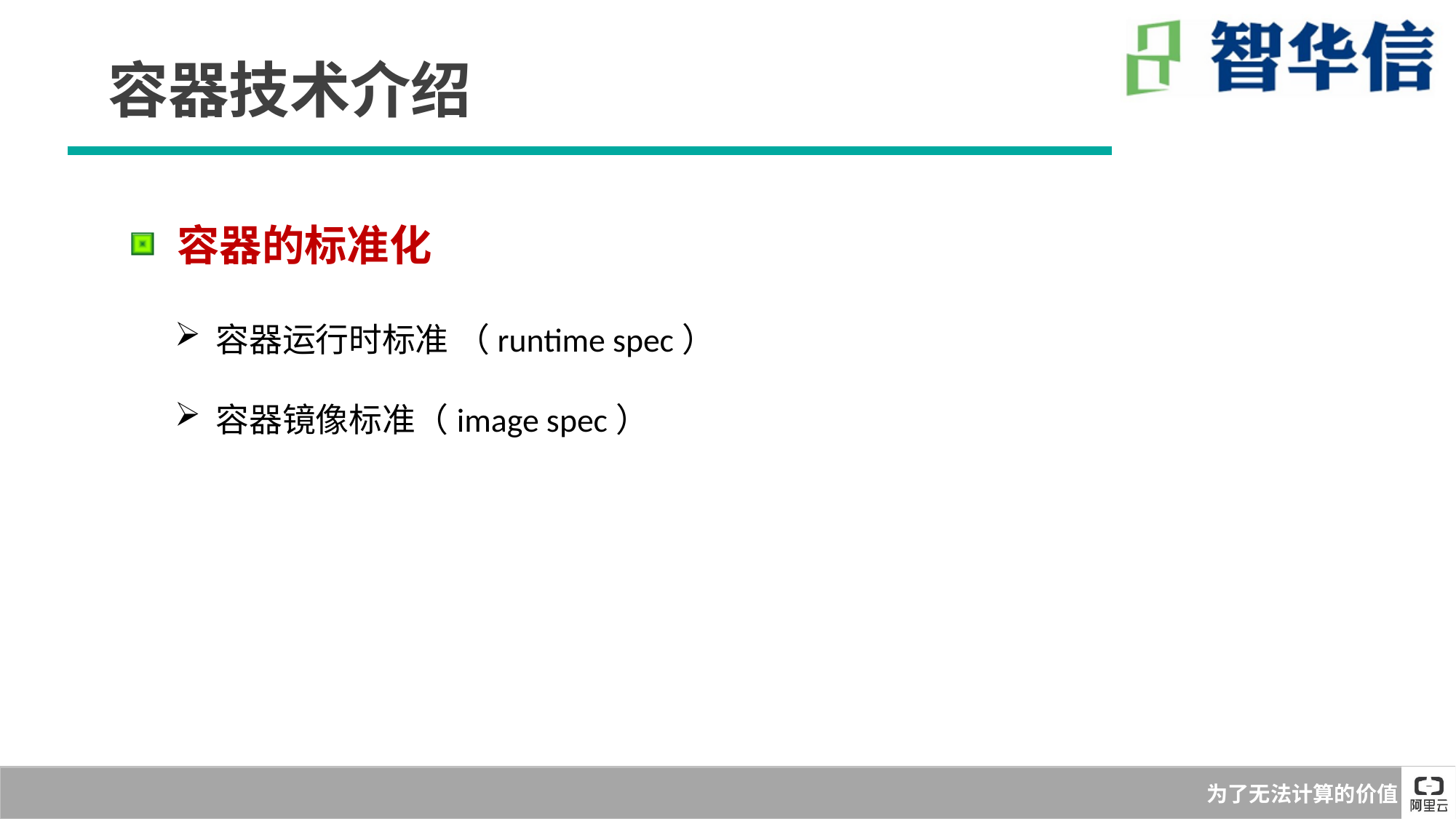

容器技术介绍
 容器的标准化
容器运行时标准 （runtime spec）

容器镜像标准（image spec）